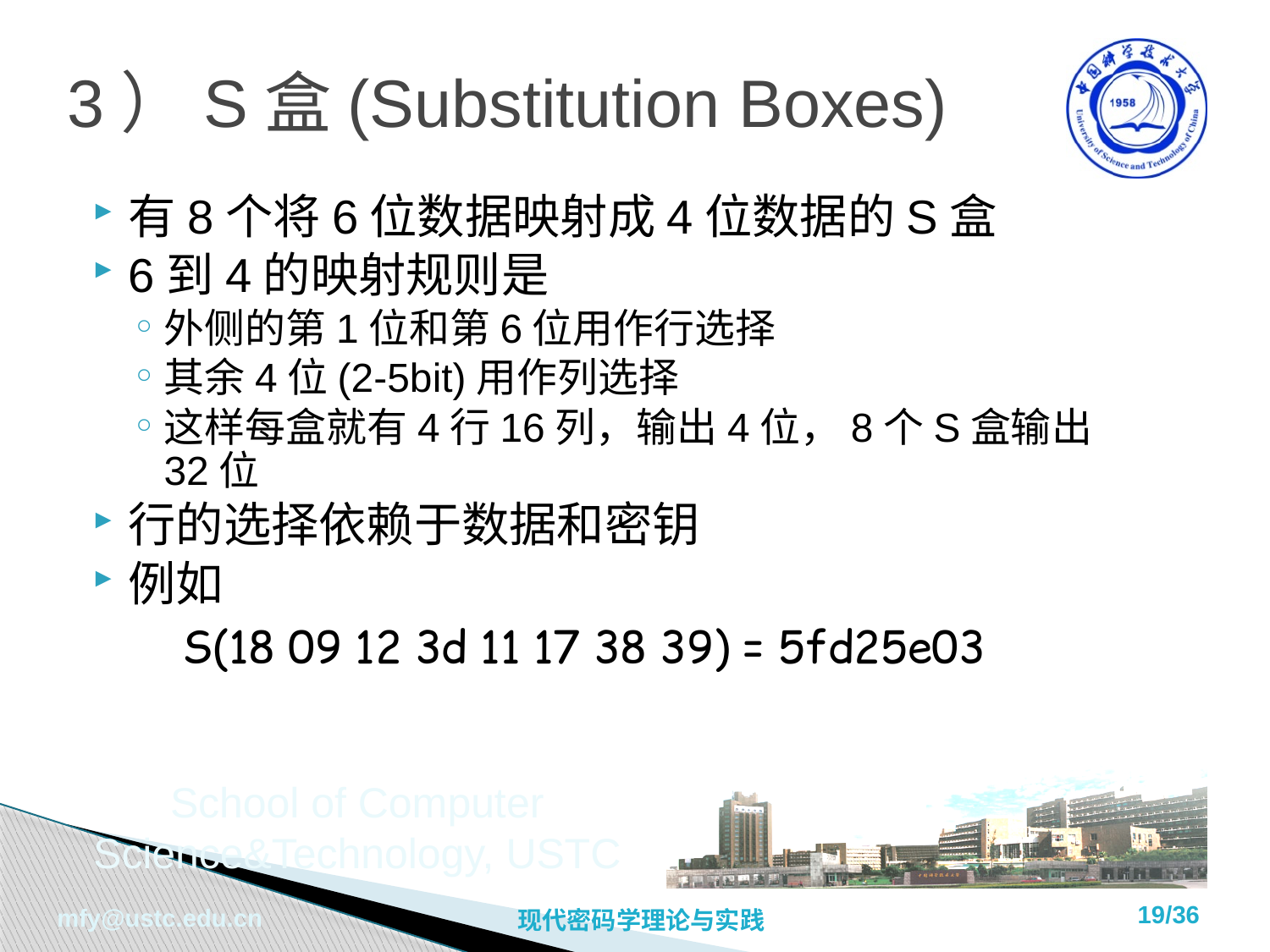

# 3）S盒(Substitution Boxes)
有8个将6位数据映射成4位数据的S盒
6到4的映射规则是
外侧的第1位和第6位用作行选择
其余4位(2-5bit)用作列选择
这样每盒就有4行16列，输出4位，8个S盒输出32位
行的选择依赖于数据和密钥
例如
    S(18 09 12 3d 11 17 38 39) = 5fd25e03